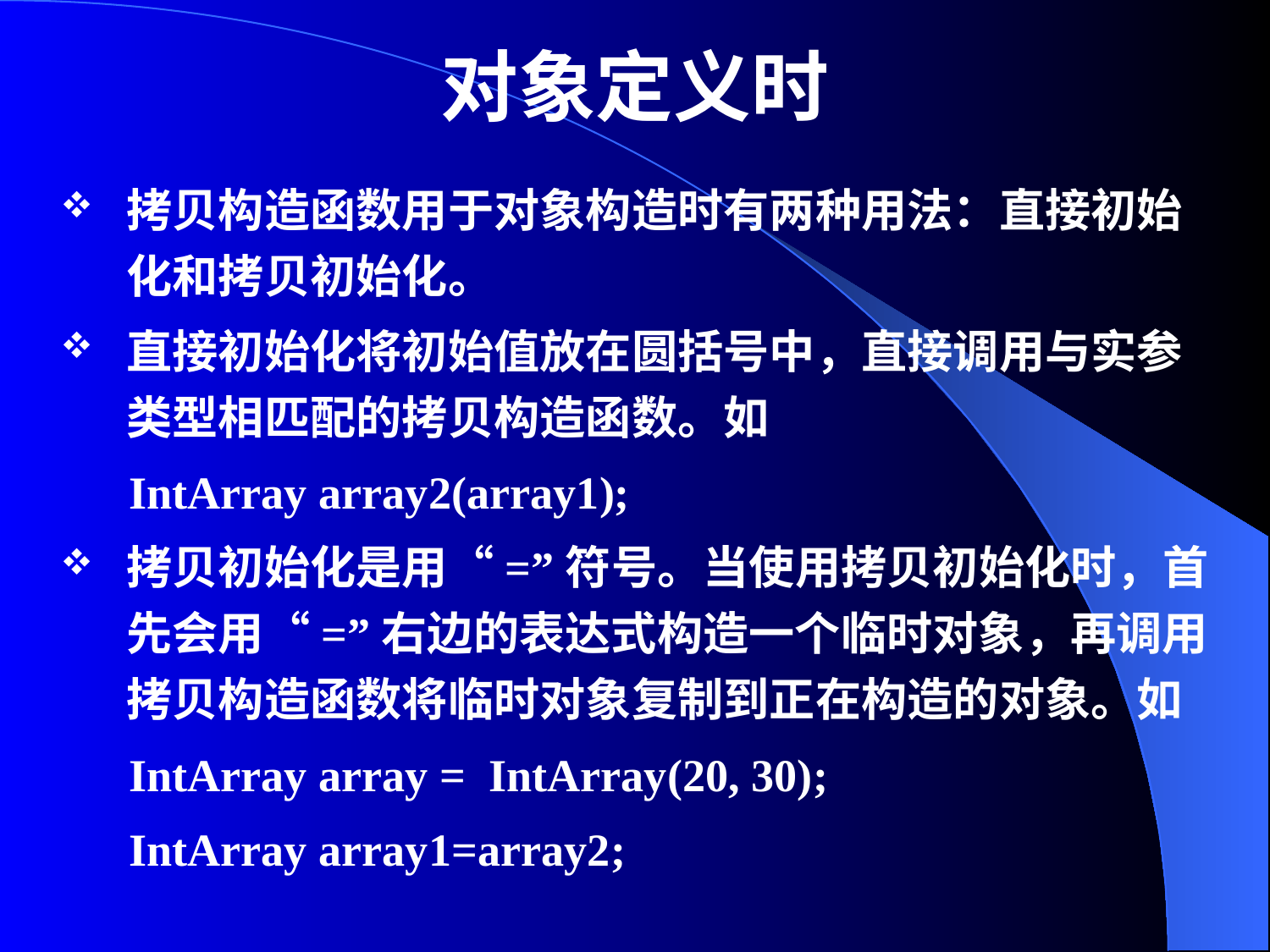

# 对象定义时
拷贝构造函数用于对象构造时有两种用法：直接初始化和拷贝初始化。
直接初始化将初始值放在圆括号中，直接调用与实参类型相匹配的拷贝构造函数。如
      IntArray array2(array1);
拷贝初始化是用“=”符号。当使用拷贝初始化时，首先会用“=”右边的表达式构造一个临时对象，再调用拷贝构造函数将临时对象复制到正在构造的对象。如
      IntArray array =  IntArray(20, 30);
      IntArray array1=array2;